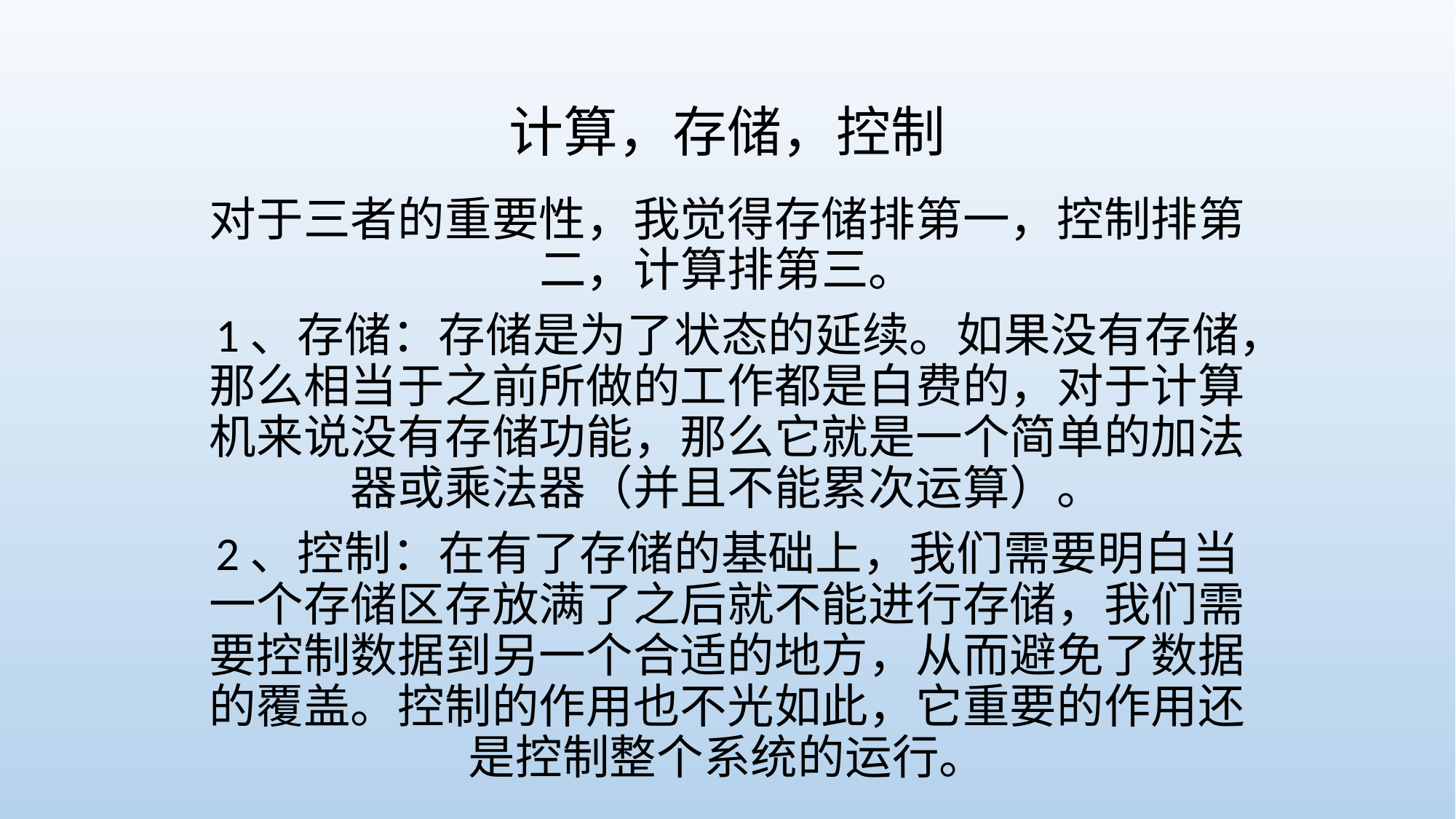

# 计算，存储，控制
对于三者的重要性，我觉得存储排第一，控制排第二，计算排第三。
1、存储：存储是为了状态的延续。如果没有存储，那么相当于之前所做的工作都是白费的，对于计算机来说没有存储功能，那么它就是一个简单的加法器或乘法器（并且不能累次运算）。
2、控制：在有了存储的基础上，我们需要明白当一个存储区存放满了之后就不能进行存储，我们需要控制数据到另一个合适的地方，从而避免了数据的覆盖。控制的作用也不光如此，它重要的作用还是控制整个系统的运行。